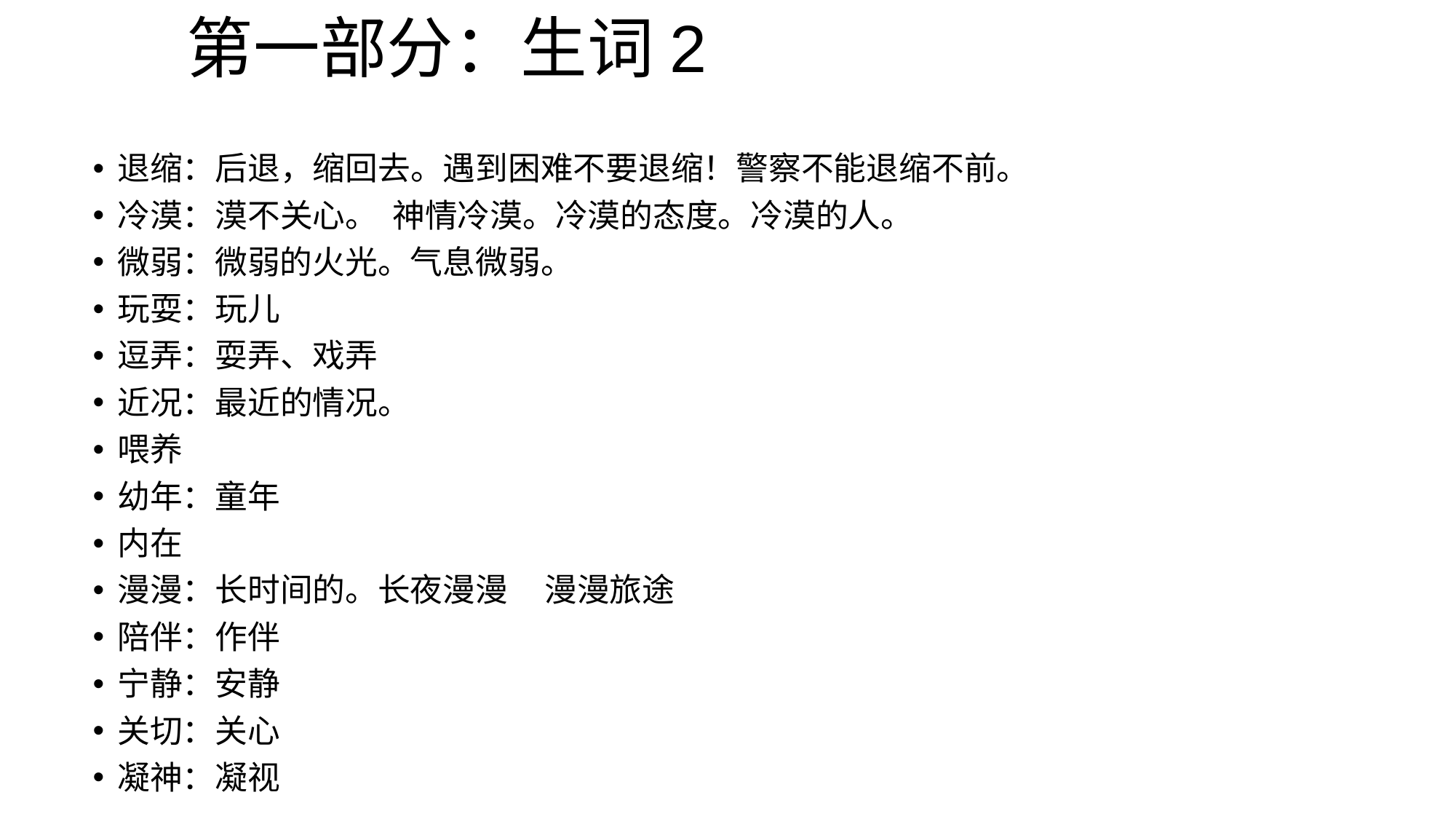

# 第一部分：生词2

退缩：后退，缩回去。遇到困难不要退缩！警察不能退缩不前。
冷漠：漠不关心。  神情冷漠。冷漠的态度。冷漠的人。
微弱：微弱的火光。气息微弱。
玩耍：玩儿
逗弄：耍弄、戏弄
近况：最近的情况。
喂养
幼年：童年
内在
漫漫：长时间的。长夜漫漫     漫漫旅途
陪伴：作伴
宁静：安静
关切：关心
凝神：凝视